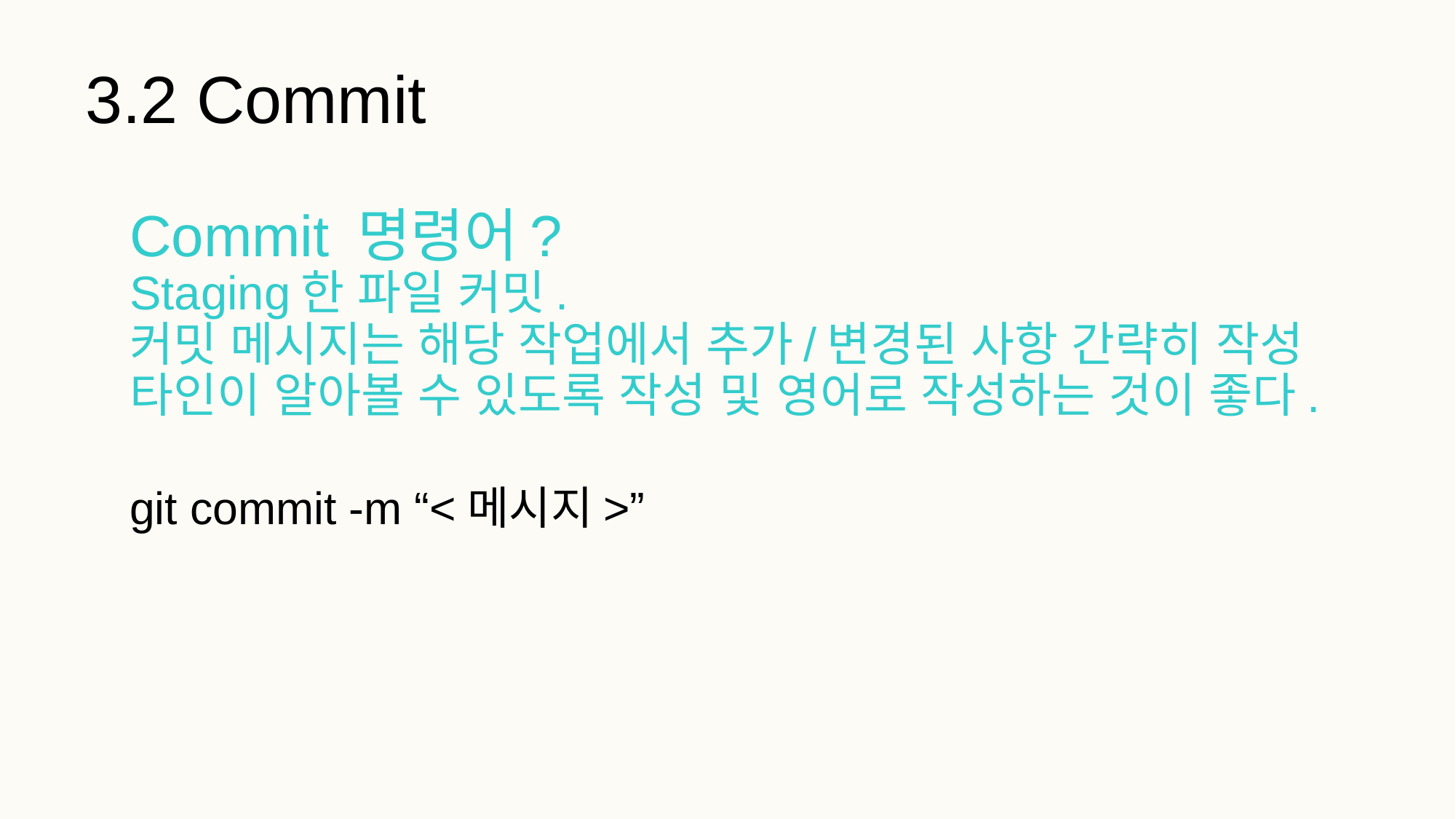

3.2 Commit
Commit 명령어?
Staging한 파일 커밋.
커밋 메시지는 해당 작업에서 추가/변경된 사항 간략히 작성
타인이 알아볼 수 있도록 작성 및 영어로 작성하는 것이 좋다.
git commit -m “<메시지>”